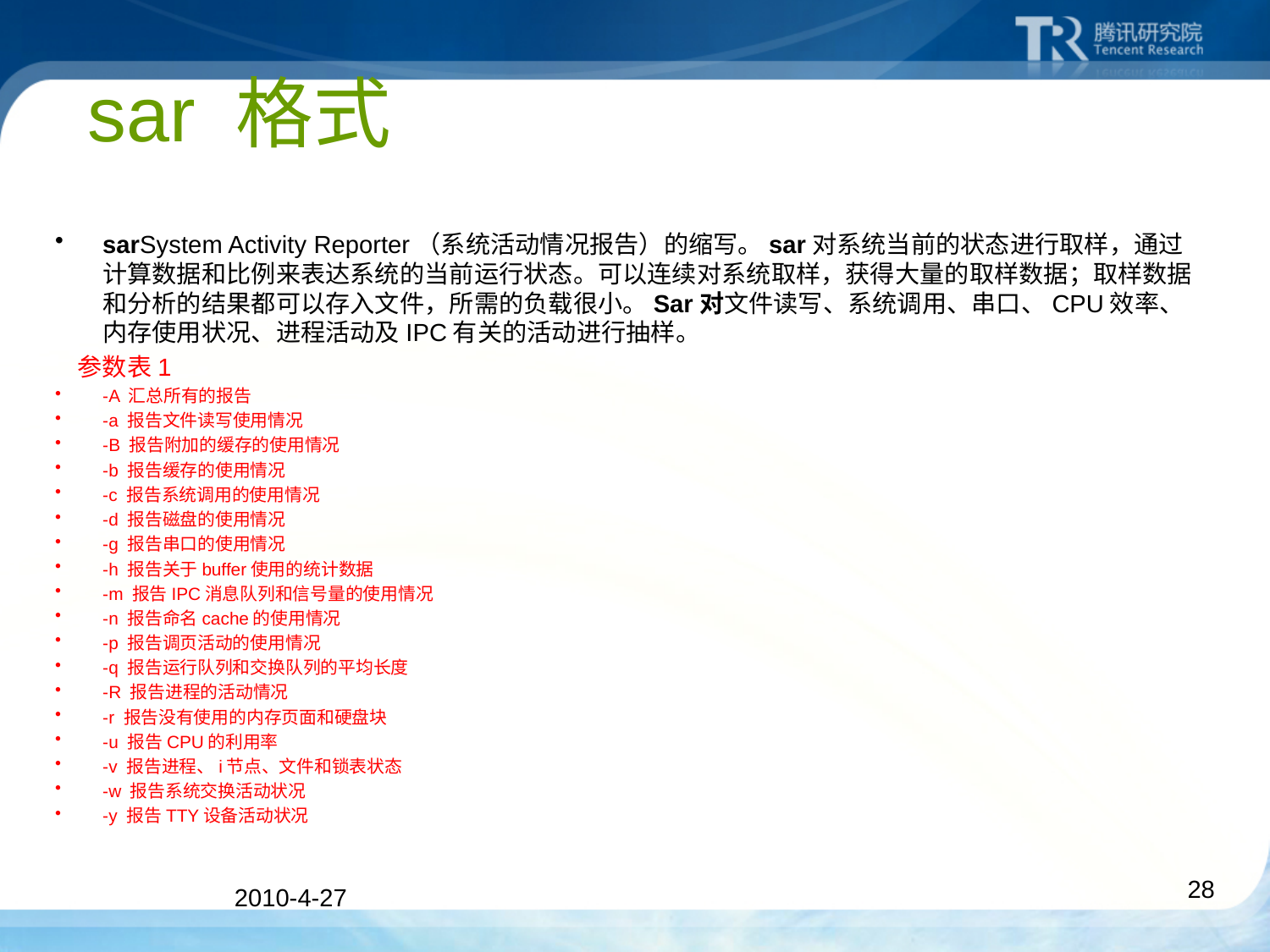

# sar 格式
sarSystem Activity Reporter（系统活动情况报告）的缩写。sar对系统当前的状态进行取样，通过计算数据和比例来表达系统的当前运行状态。可以连续对系统取样，获得大量的取样数据；取样数据和分析的结果都可以存入文件，所需的负载很小。Sar对文件读写、系统调用、串口、CPU效率、内存使用状况、进程活动及IPC有关的活动进行抽样。
   参数表1
-A 汇总所有的报告
-a 报告文件读写使用情况
-B 报告附加的缓存的使用情况
-b 报告缓存的使用情况
-c 报告系统调用的使用情况
-d 报告磁盘的使用情况
-g 报告串口的使用情况
-h 报告关于buffer使用的统计数据
-m 报告IPC消息队列和信号量的使用情况
-n 报告命名cache的使用情况
-p 报告调页活动的使用情况
-q 报告运行队列和交换队列的平均长度
-R 报告进程的活动情况
-r 报告没有使用的内存页面和硬盘块
-u 报告CPU的利用率
-v 报告进程、i节点、文件和锁表状态
-w 报告系统交换活动状况
-y 报告TTY设备活动状况
2010-4-27
28